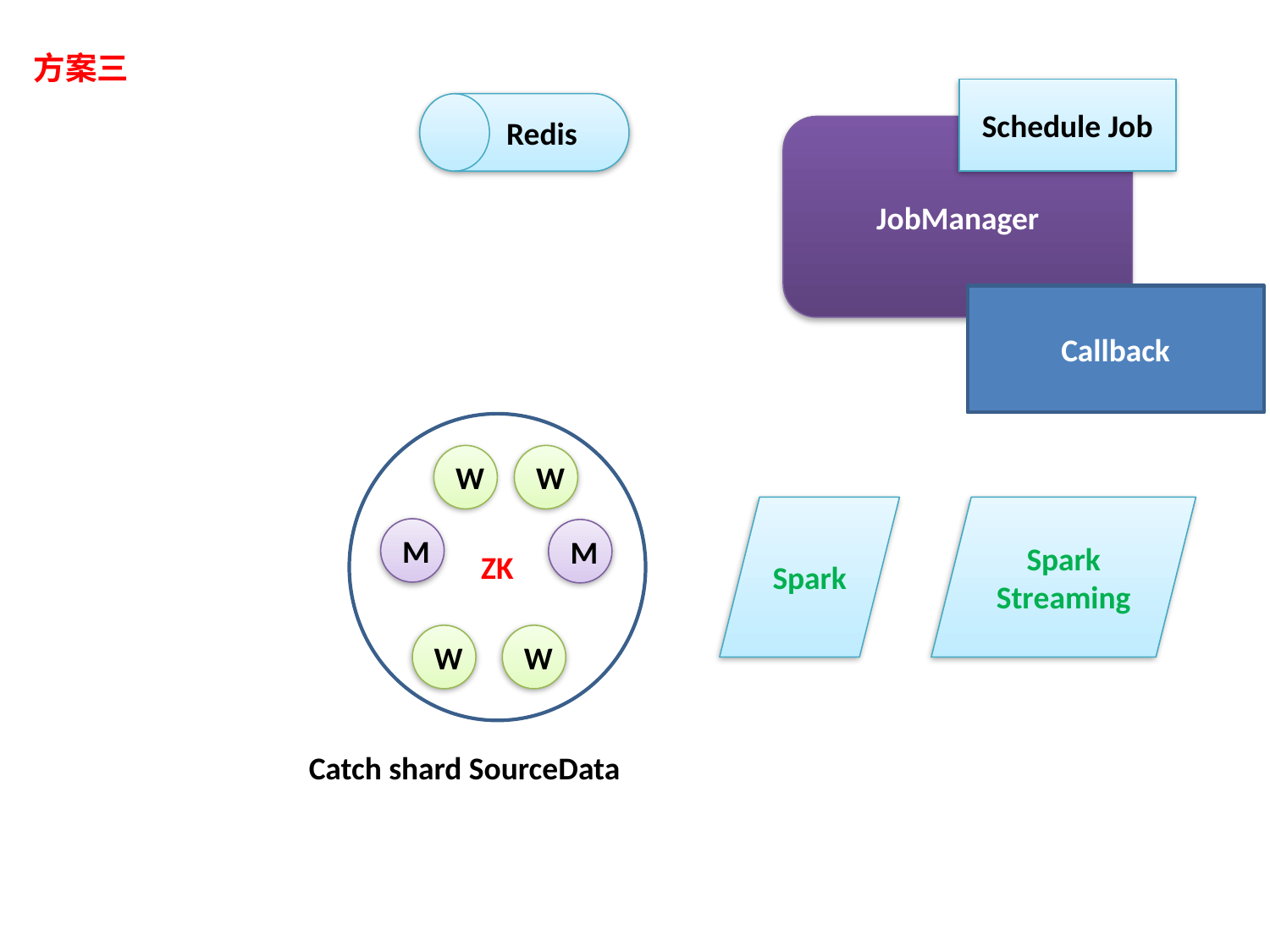

方案三
Schedule Job
Redis
JobManager
Callback
ZK
W
W
Spark
Spark
Streaming
M
M
W
W
Catch shard SourceData